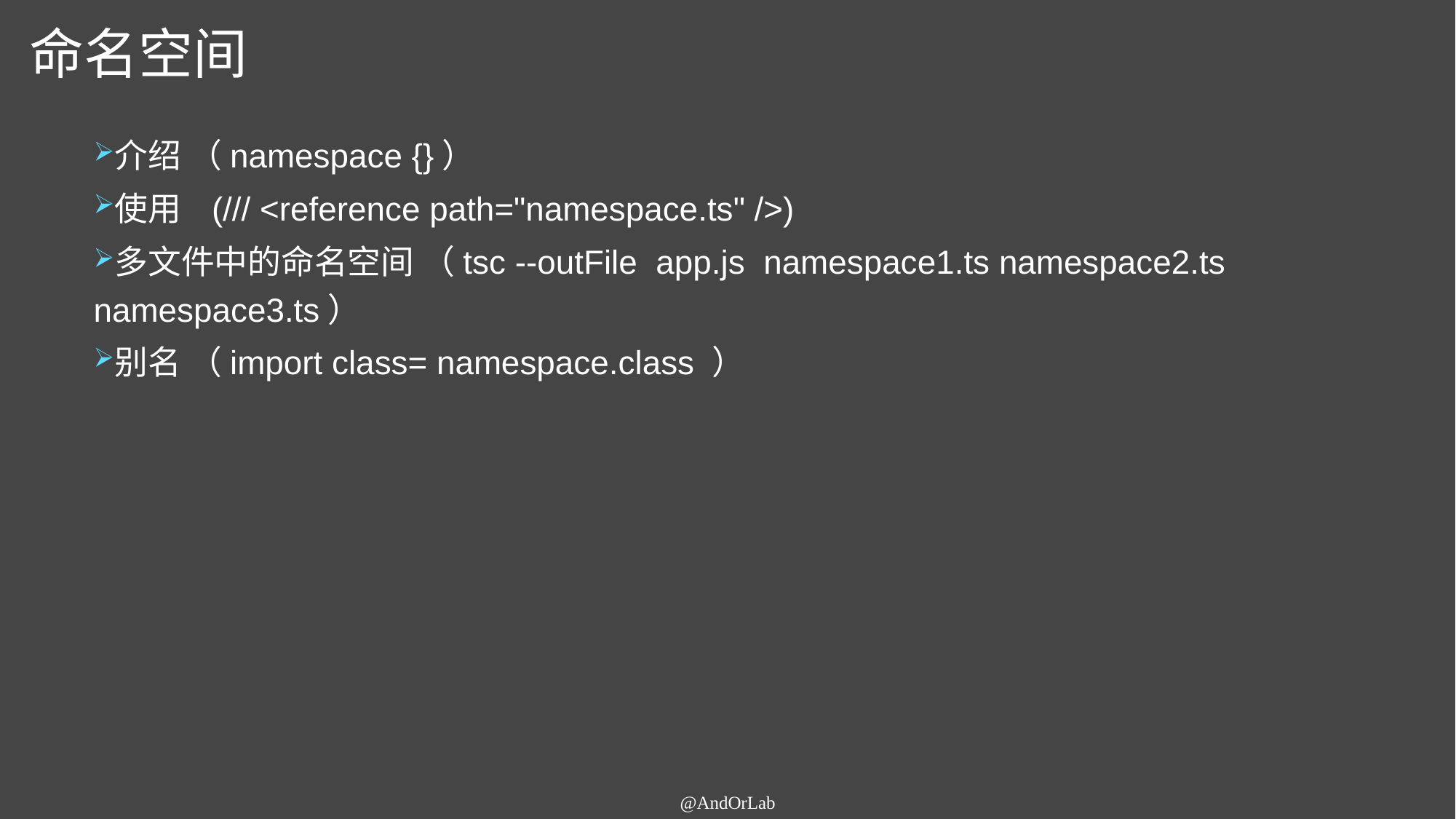

# 命名空间
介绍 （namespace {}）
使用   (/// <reference path="namespace.ts" />)
多文件中的命名空间 （tsc --outFile  app.js  namespace1.ts namespace2.ts namespace3.ts）
别名 （import class= namespace.class ）

@AndOrLab